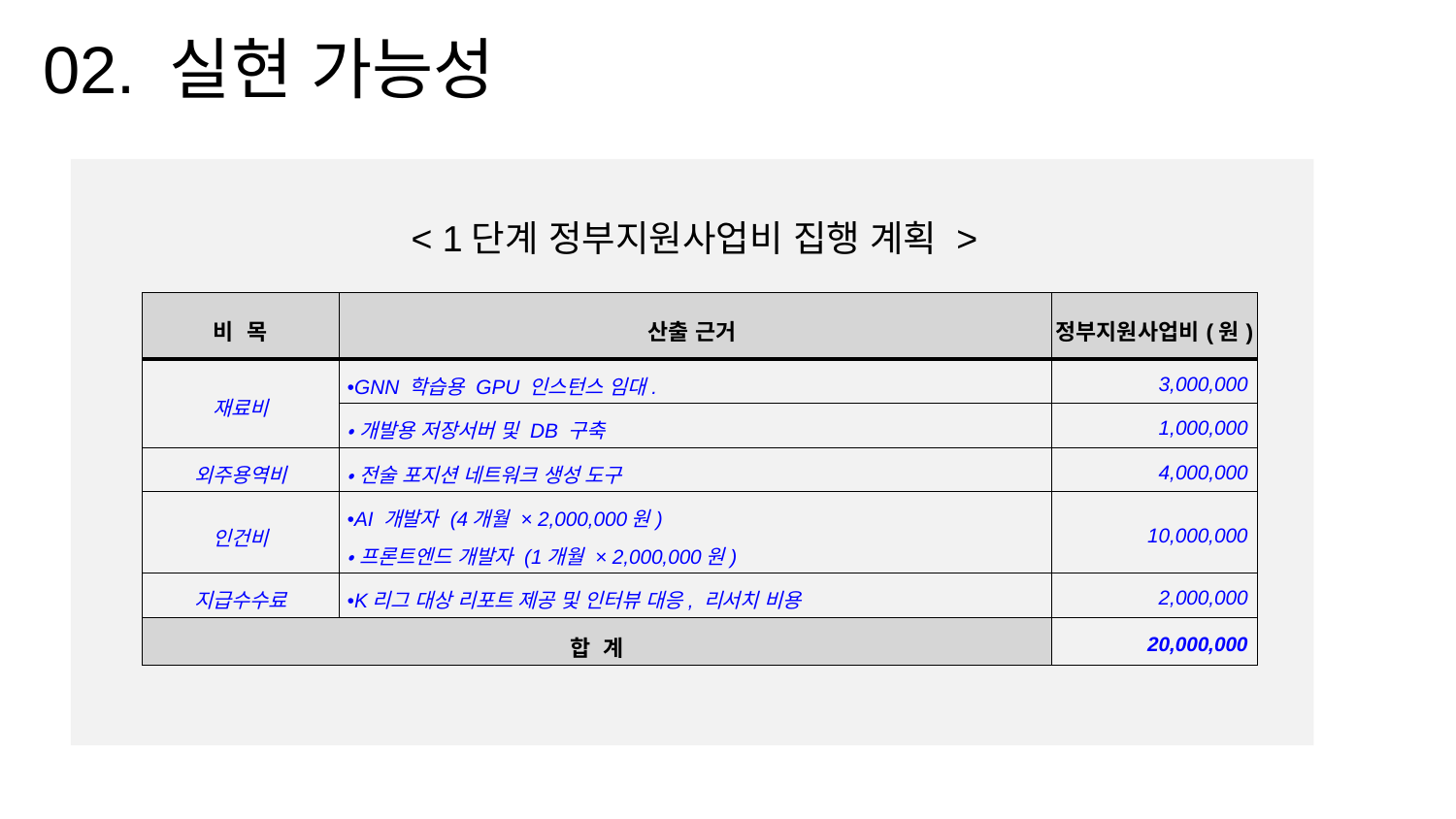

# 02. 실현 가능성

< 1단계 정부지원사업비 집행 계획 >

| 비  목 | 산출 근거 | 정부지원사업비(원) |
| --- | --- | --- |
| 재료비 | •GNN 학습용 GPU 인스턴스 임대. | 3,000,000 |
|  | •개발용 저장서버 및 DB 구축 | 1,000,000 |
| 외주용역비 | •전술 포지션 네트워크 생성 도구 | 4,000,000 |
| 인건비 | •AI 개발자 (4개월 × 2,000,000원)  •프론트엔드 개발자 (1개월 × 2,000,000원) | 10,000,000 |
| 지급수수료 | •K리그 대상 리포트 제공 및 인터뷰 대응, 리서치 비용 | 2,000,000 |
| 합  계 |  | 20,000,000 |